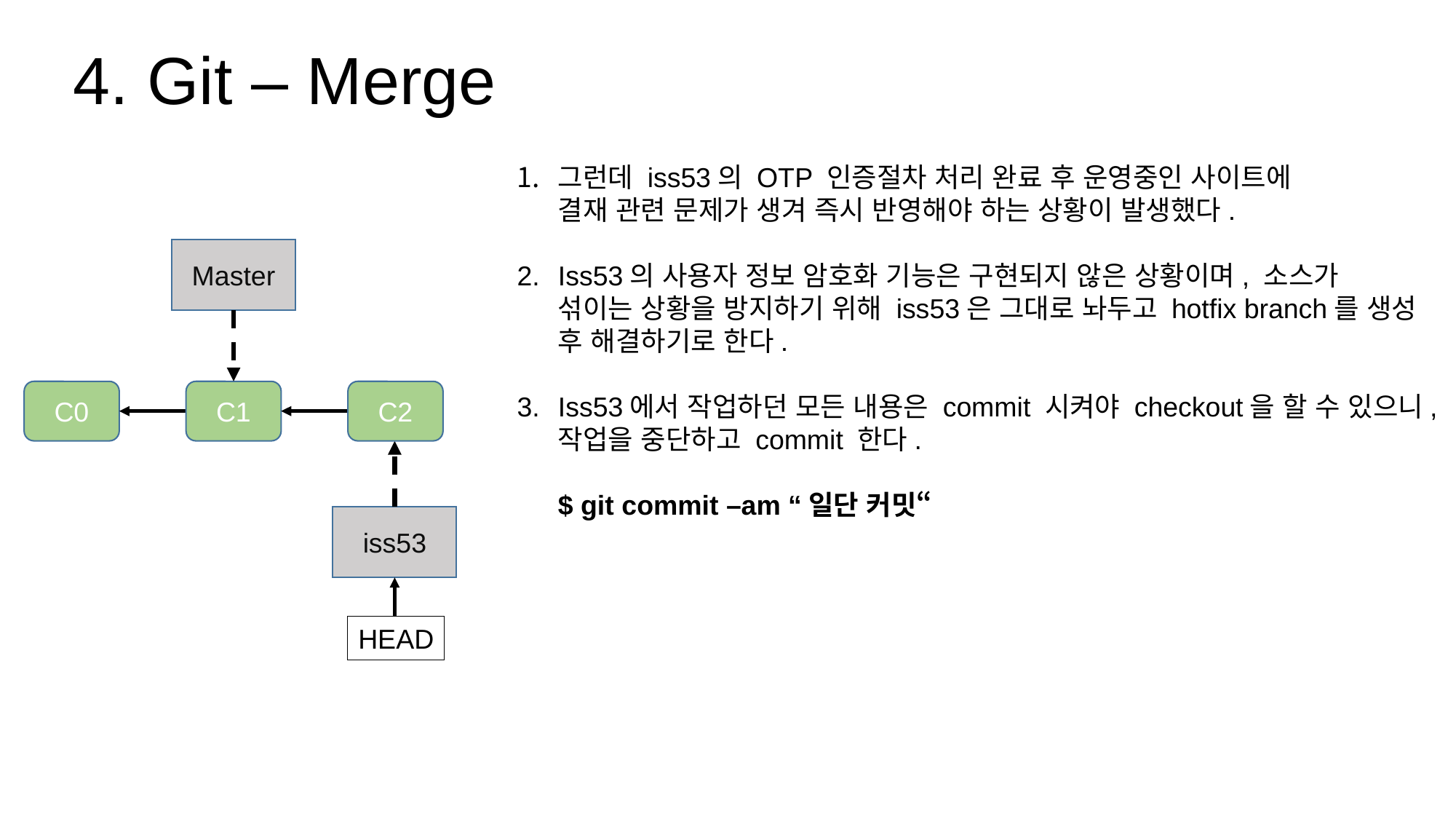

# 4. Git – Merge
그런데 iss53의 OTP 인증절차 처리 완료 후 운영중인 사이트에
결재 관련 문제가 생겨 즉시 반영해야 하는 상황이 발생했다.

Iss53의 사용자 정보 암호화 기능은 구현되지 않은 상황이며, 소스가
섞이는 상황을 방지하기 위해 iss53은 그대로 놔두고 hotfix branch를 생성
후 해결하기로 한다.

Iss53에서 작업하던 모든 내용은 commit 시켜야 checkout을 할 수 있으니,
작업을 중단하고 commit 한다.
$ git commit –am “일단 커밋“

Master
C1
C2
C0
iss53
HEAD